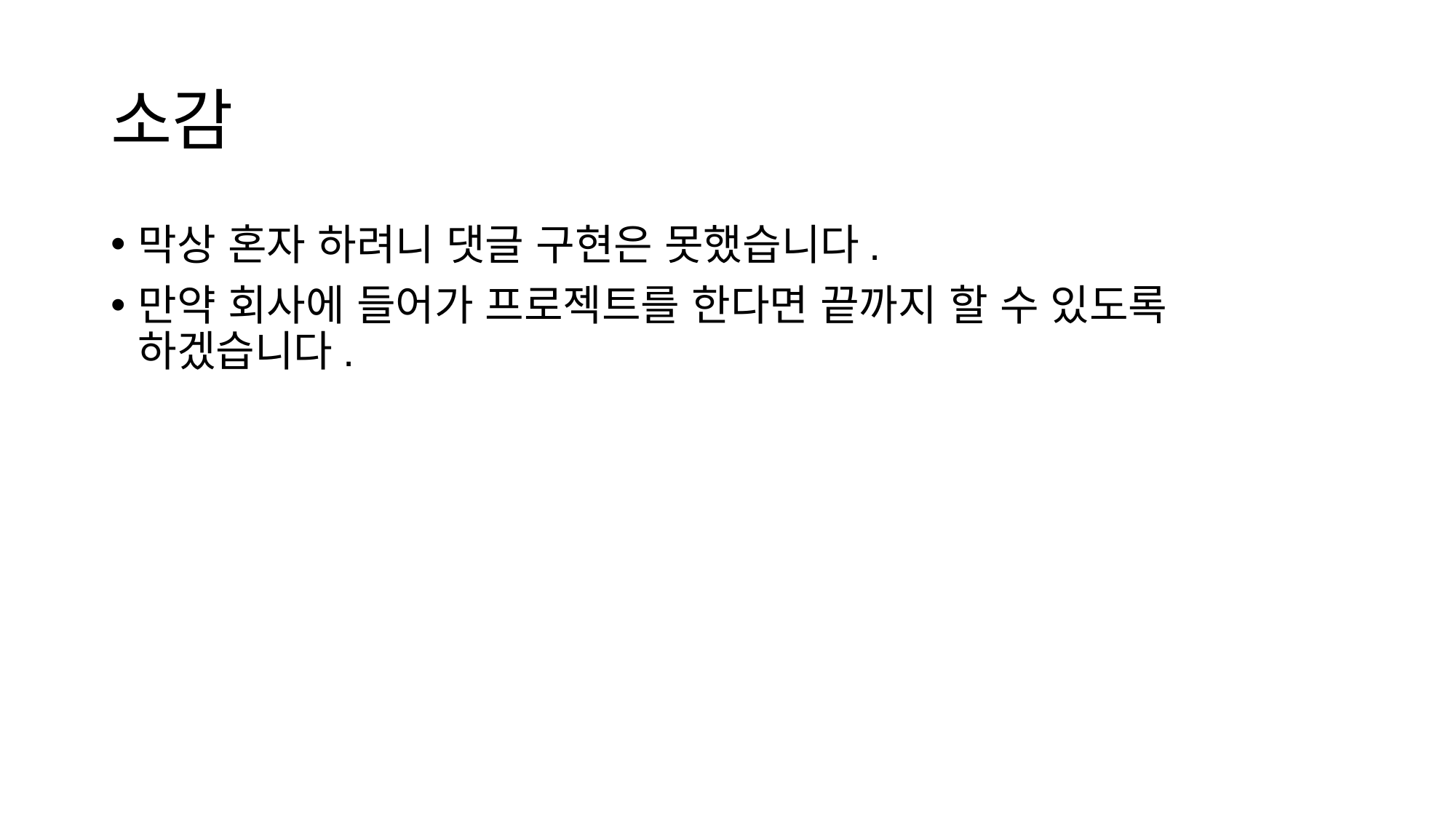

# 소감
막상 혼자 하려니 댓글 구현은 못했습니다.
만약 회사에 들어가 프로젝트를 한다면 끝까지 할 수 있도록 하겠습니다.